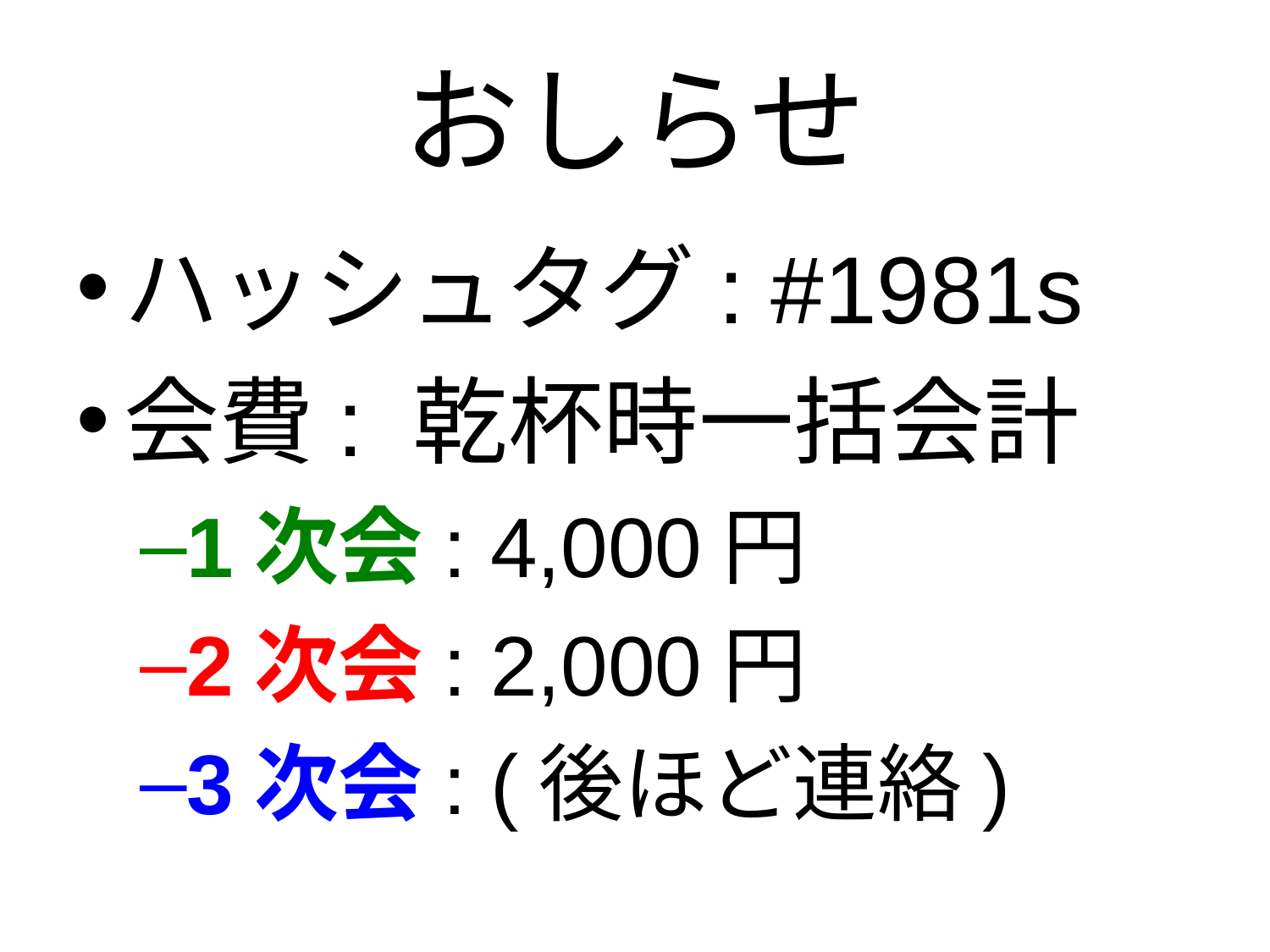

# おしらせ
ハッシュタグ: #1981s
会費: 乾杯時一括会計
1次会: 4,000円
2次会: 2,000円
3次会: (後ほど連絡)